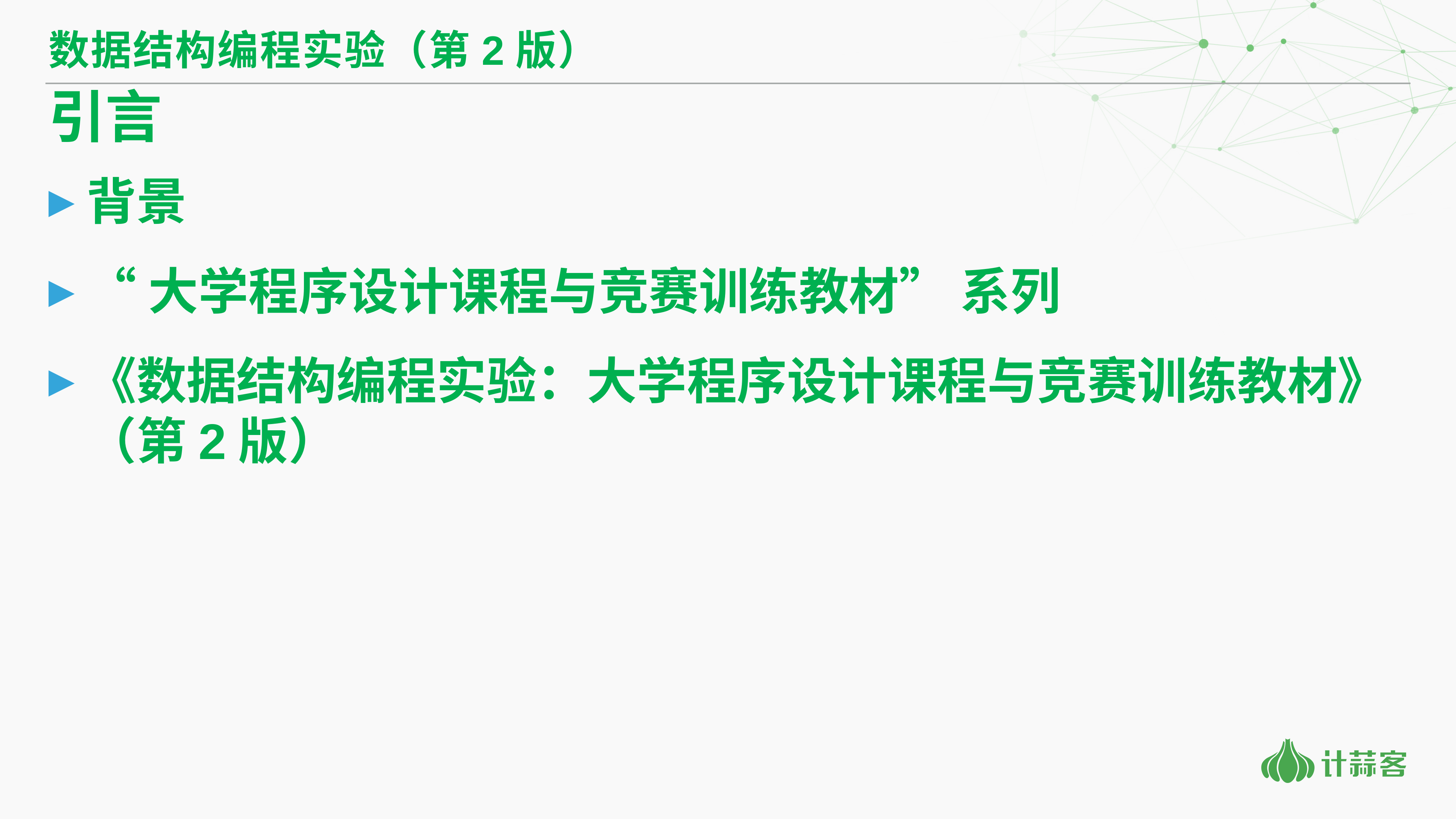

数据结构编程实验（第2版）
# 引言
背景
“大学程序设计课程与竞赛训练教材” 系列
《数据结构编程实验：大学程序设计课程与竞赛训练教材》（第2版）